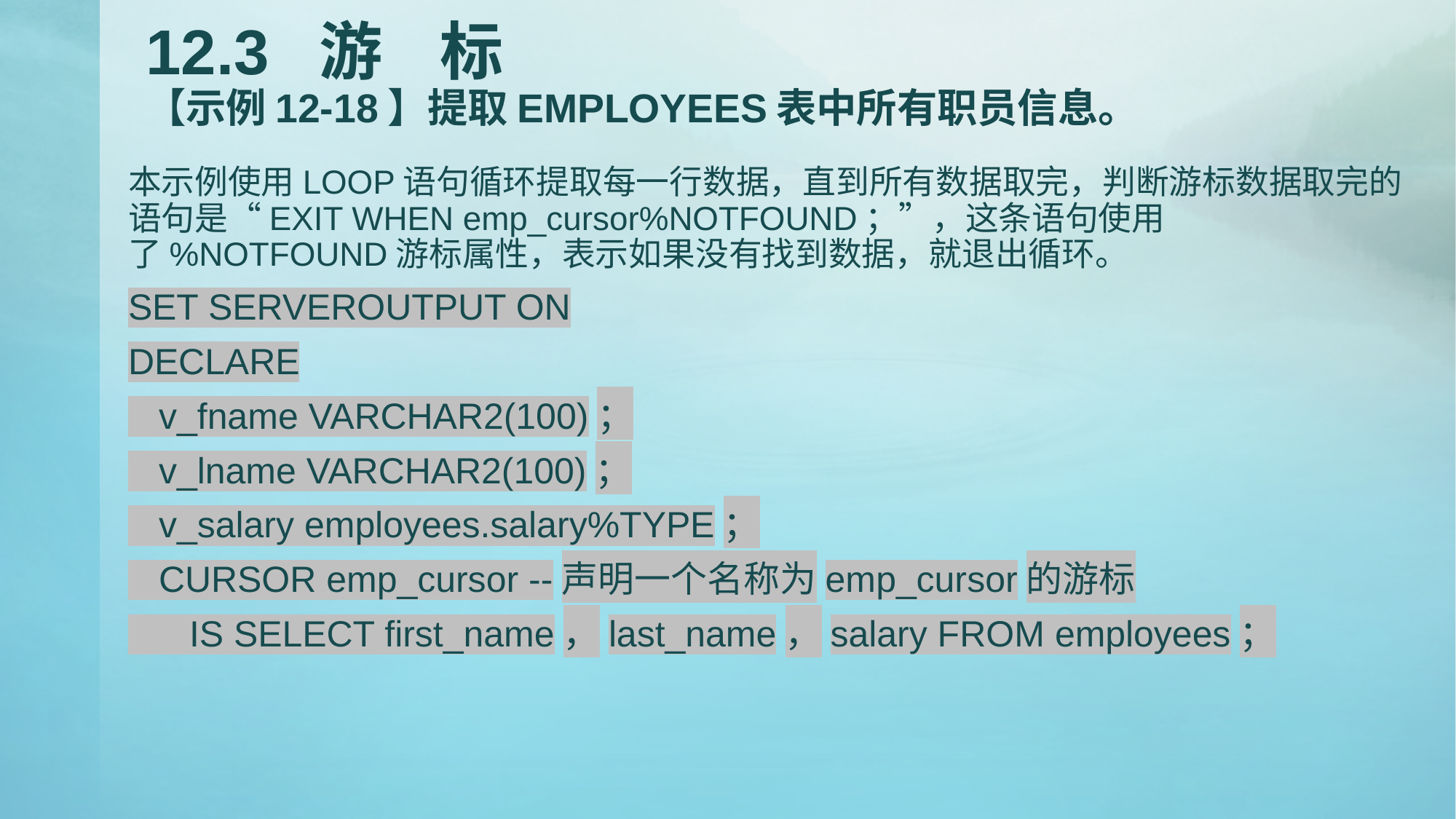

# 12.3  游    标 【示例12-18】提取EMPLOYEES表中所有职员信息。
本示例使用LOOP语句循环提取每一行数据，直到所有数据取完，判断游标数据取完的语句是“EXIT WHEN emp_cursor%NOTFOUND；”，这条语句使用了%NOTFOUND游标属性，表示如果没有找到数据，就退出循环。
SET SERVEROUTPUT ON
DECLARE
   v_fname VARCHAR2(100)；
   v_lname VARCHAR2(100)；
   v_salary employees.salary%TYPE；
   CURSOR emp_cursor --声明一个名称为emp_cursor的游标
      IS SELECT first_name，last_name，salary FROM employees；